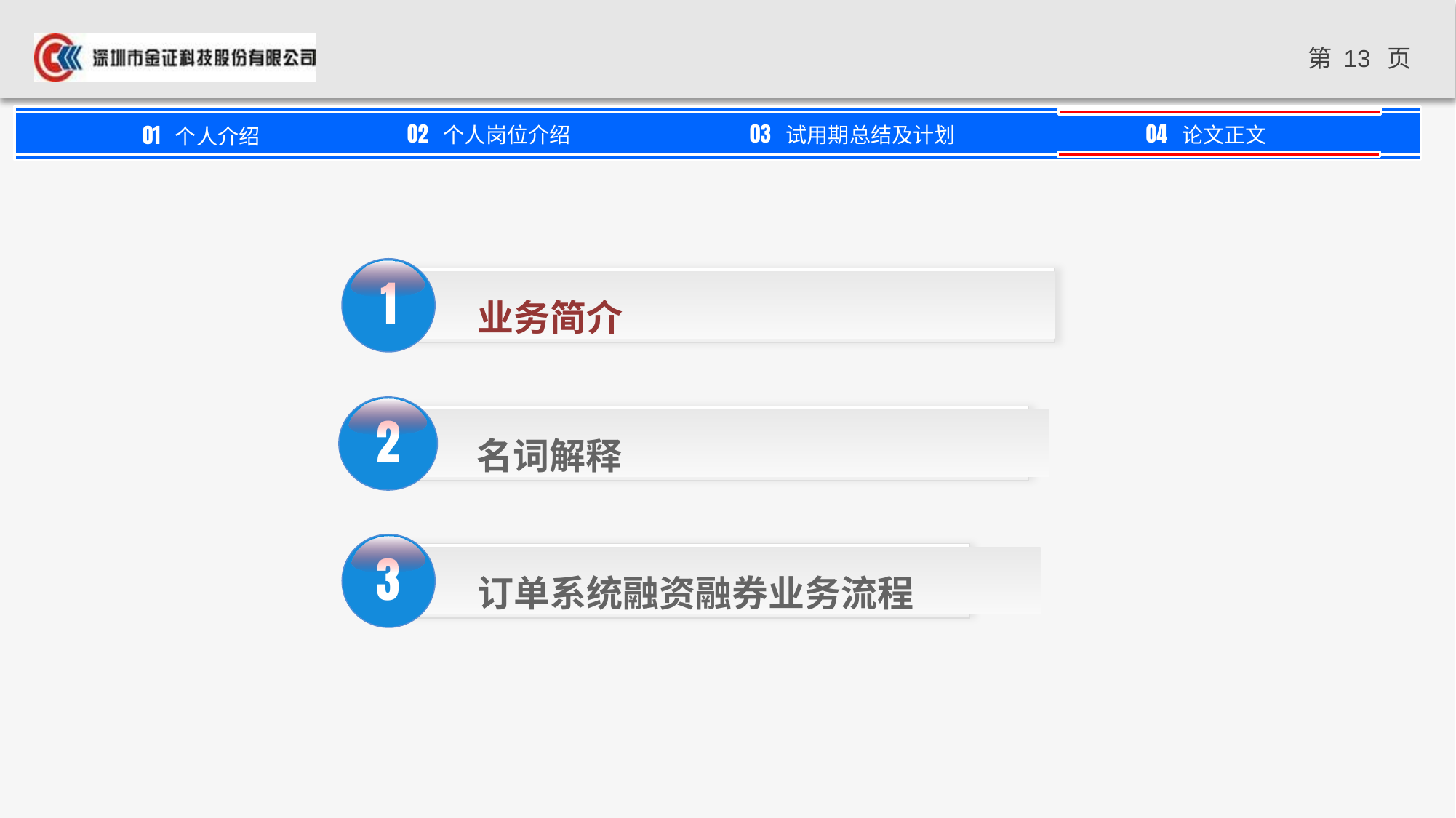

1

单击此处添加文字内容

业务简介
2

单击此处添加文字内容

名词解释
3

单击此处添加文字内容

订单系统融资融券业务流程